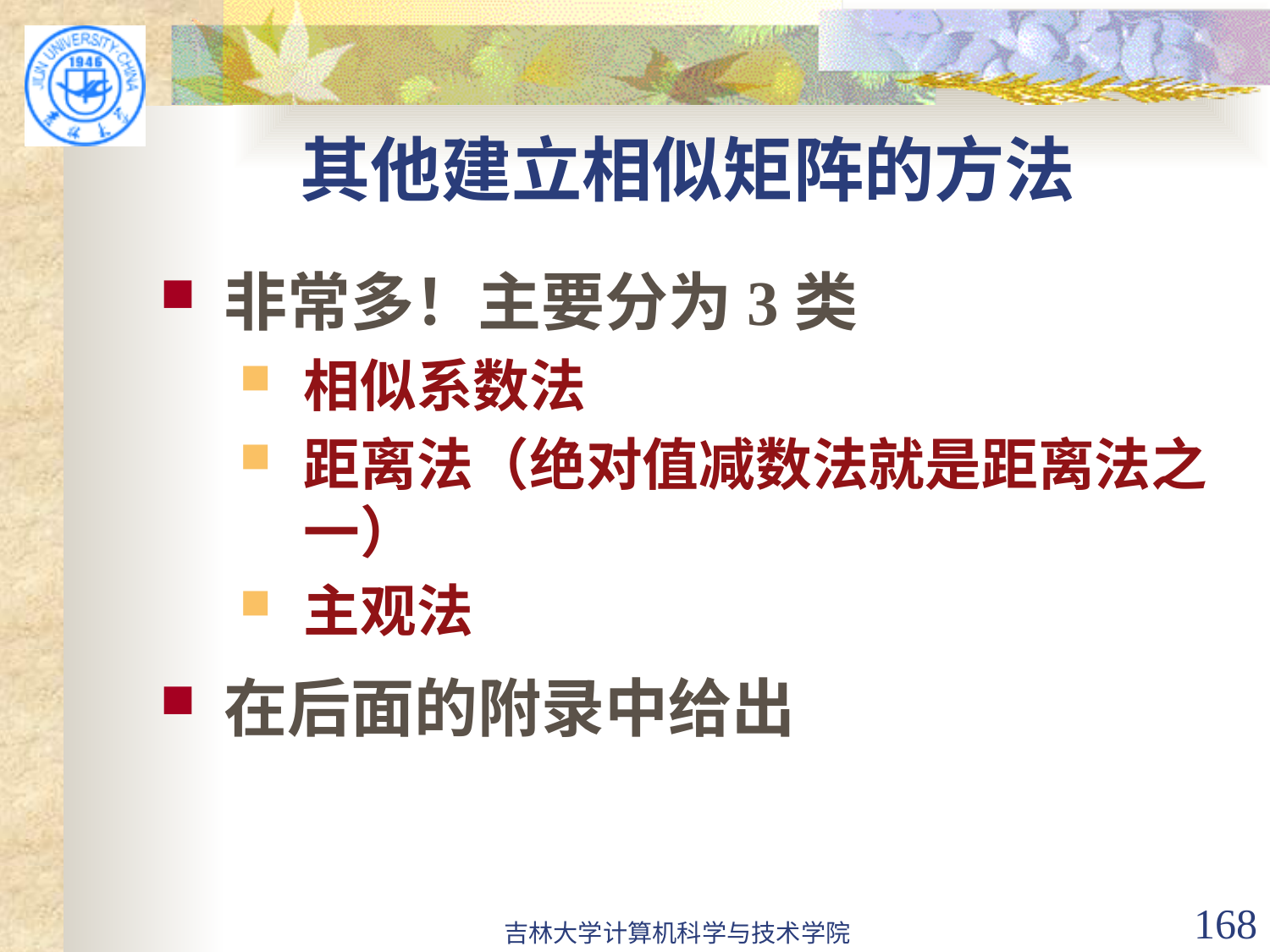

# 其他建立相似矩阵的方法
非常多！主要分为3类
相似系数法
距离法（绝对值减数法就是距离法之一）
主观法
在后面的附录中给出
吉林大学计算机科学与技术学院
168